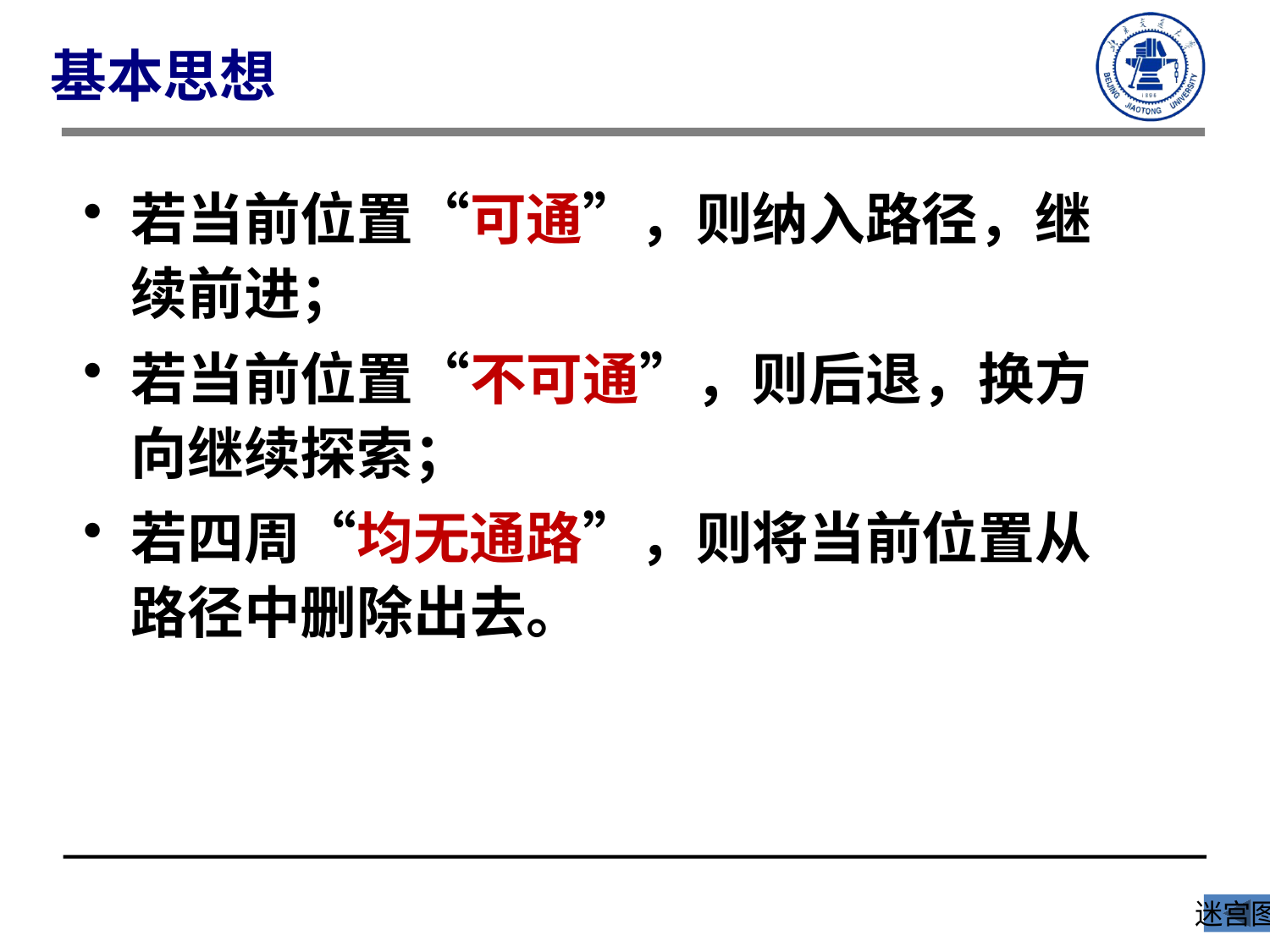

基本思想
若当前位置“可通”，则纳入路径，继续前进；
若当前位置“不可通”，则后退，换方向继续探索；
若四周“均无通路”，则将当前位置从路径中删除出去。

迷宫图